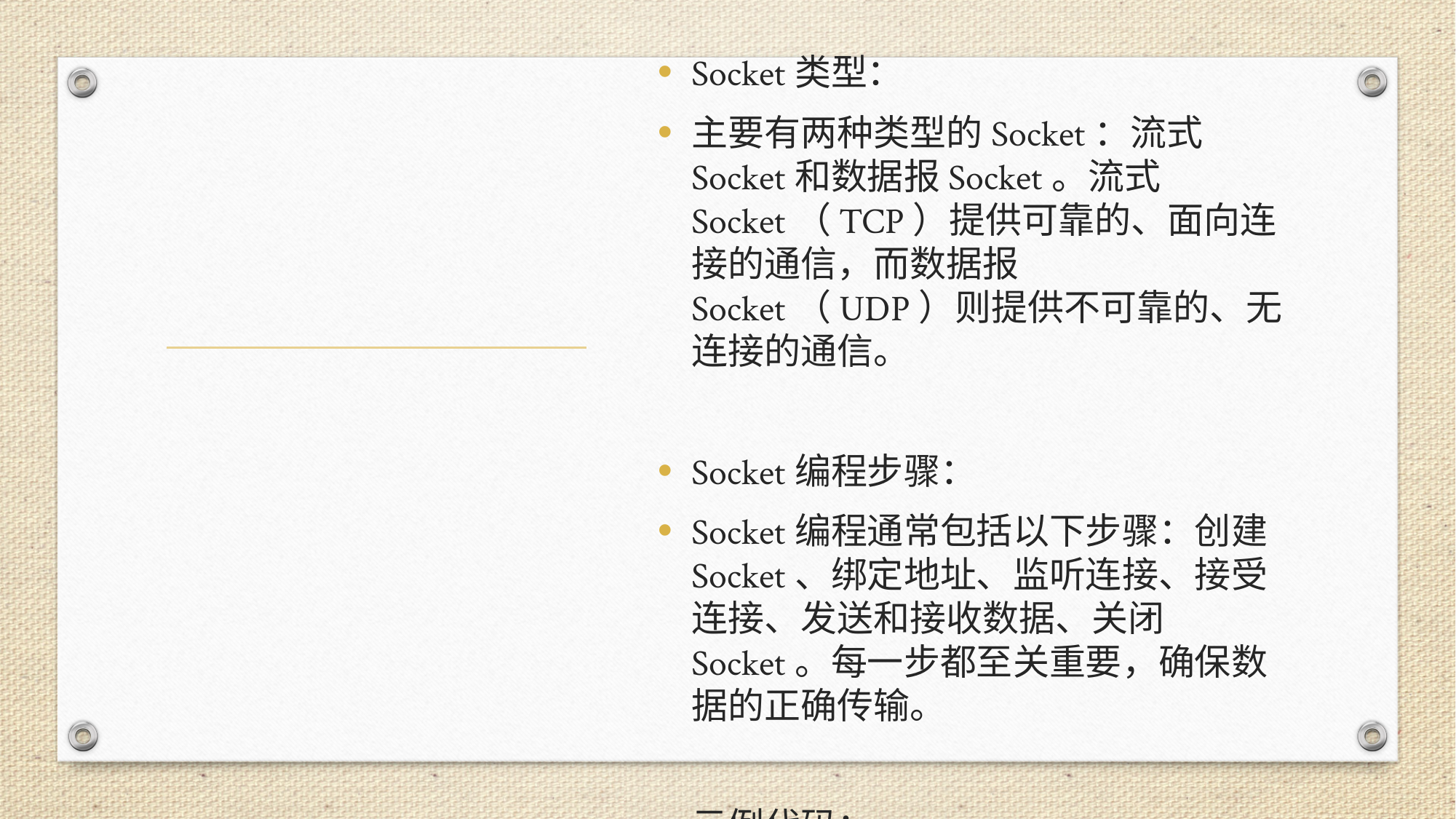

Socket简介：
Socket是网络编程的基础，提供了一种在网络中进行数据传输的机制。它允许程序在不同主机之间进行通信，支持多种协议，如TCP和UDP。

Socket类型：
主要有两种类型的Socket：流式Socket和数据报Socket。流式Socket（TCP）提供可靠的、面向连接的通信，而数据报Socket（UDP）则提供不可靠的、无连接的通信。

Socket编程步骤：
Socket编程通常包括以下步骤：创建Socket、绑定地址、监听连接、接受连接、发送和接收数据、关闭Socket。每一步都至关重要，确保数据的正确传输。

示例代码：
以下是一个简单的Socket编程示例：创建一个TCP服务器，监听特定端口，接受客户端连接，并进行数据交换。代码清晰易懂，适合初学者学习和实践。
#